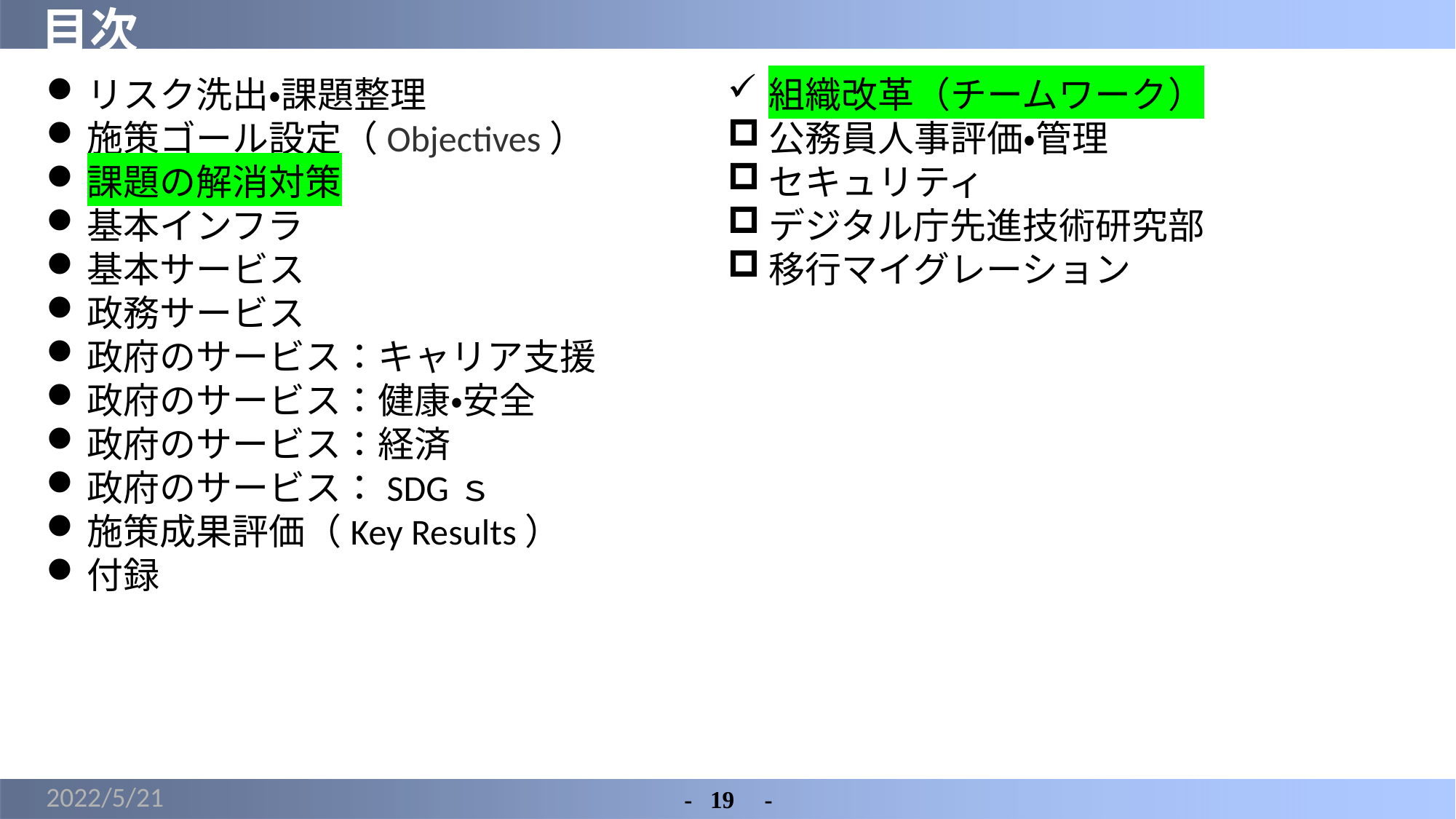

# 目次
リスク洗出・課題整理
施策ゴール設定（Objectives）
課題の解消対策
基本インフラ
基本サービス
政務サービス
政府のサービス：キャリア支援
政府のサービス：健康・安全
政府のサービス：経済
政府のサービス：SDGｓ
施策成果評価（Key Results）
付録
組織改革（チームワーク）
公務員人事評価・管理
セキュリティ
デジタル庁先進技術研究部
移行マイグレーション

2022/5/21
-	19　-